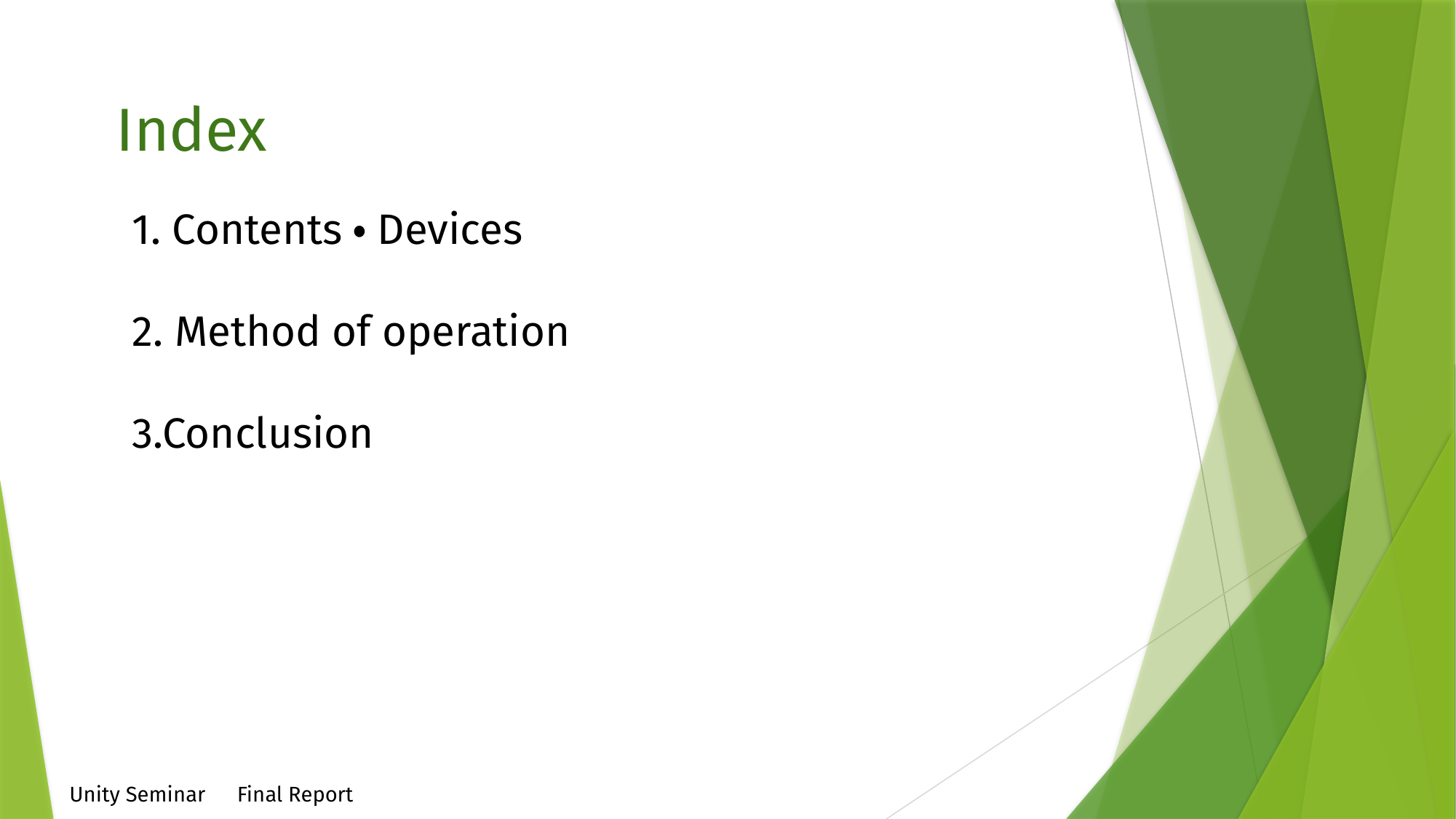

Index
1. Contents・Devices

2. Method of operation

3.Conclusion
Unity Seminar　Final Report